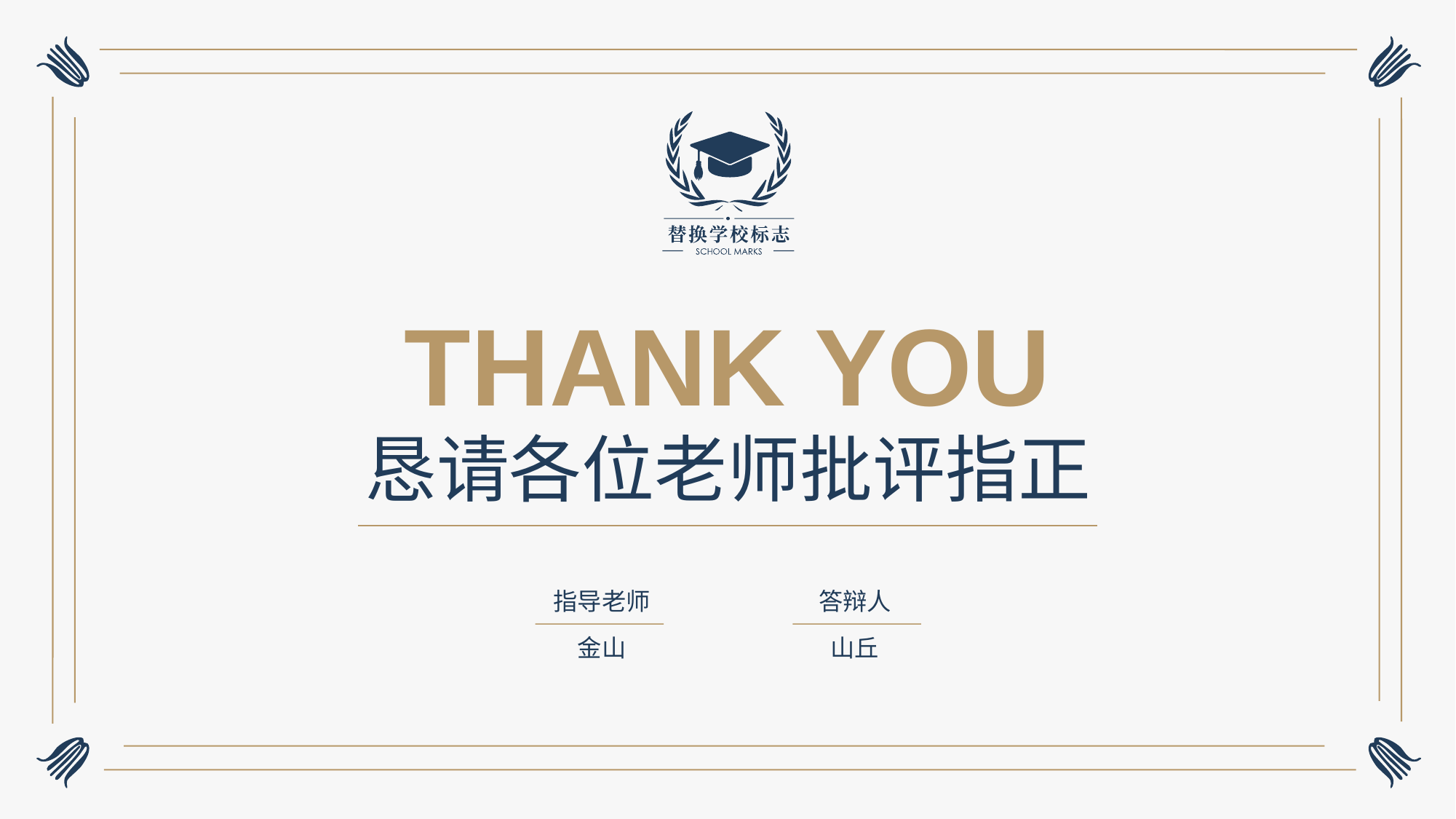

THANK YOU
恳请各位老师批评指正
指导老师
答辩人

金山
山丘